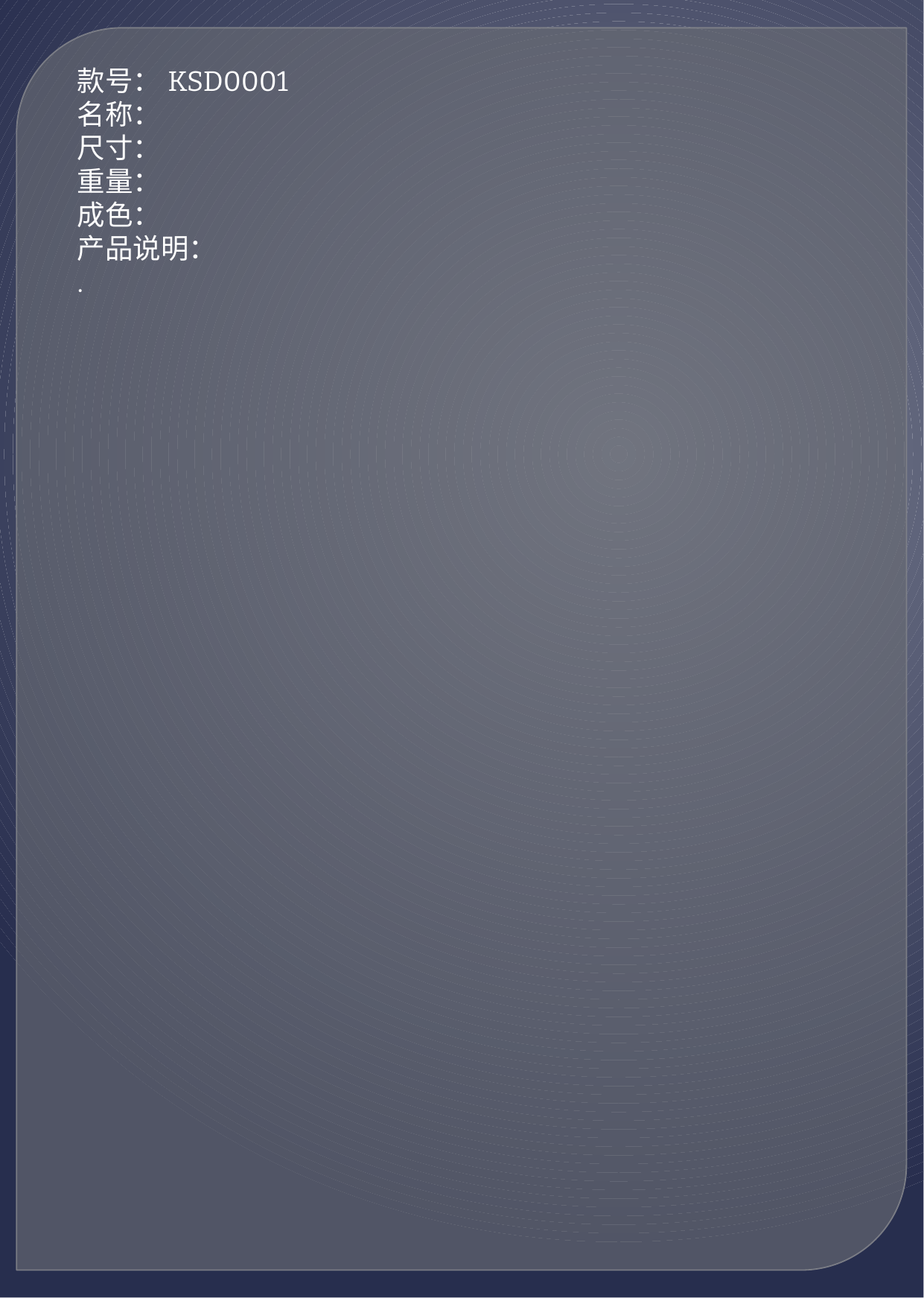

款号：KSD0001
名称：
尺寸：
重量：
成色：
产品说明：
.